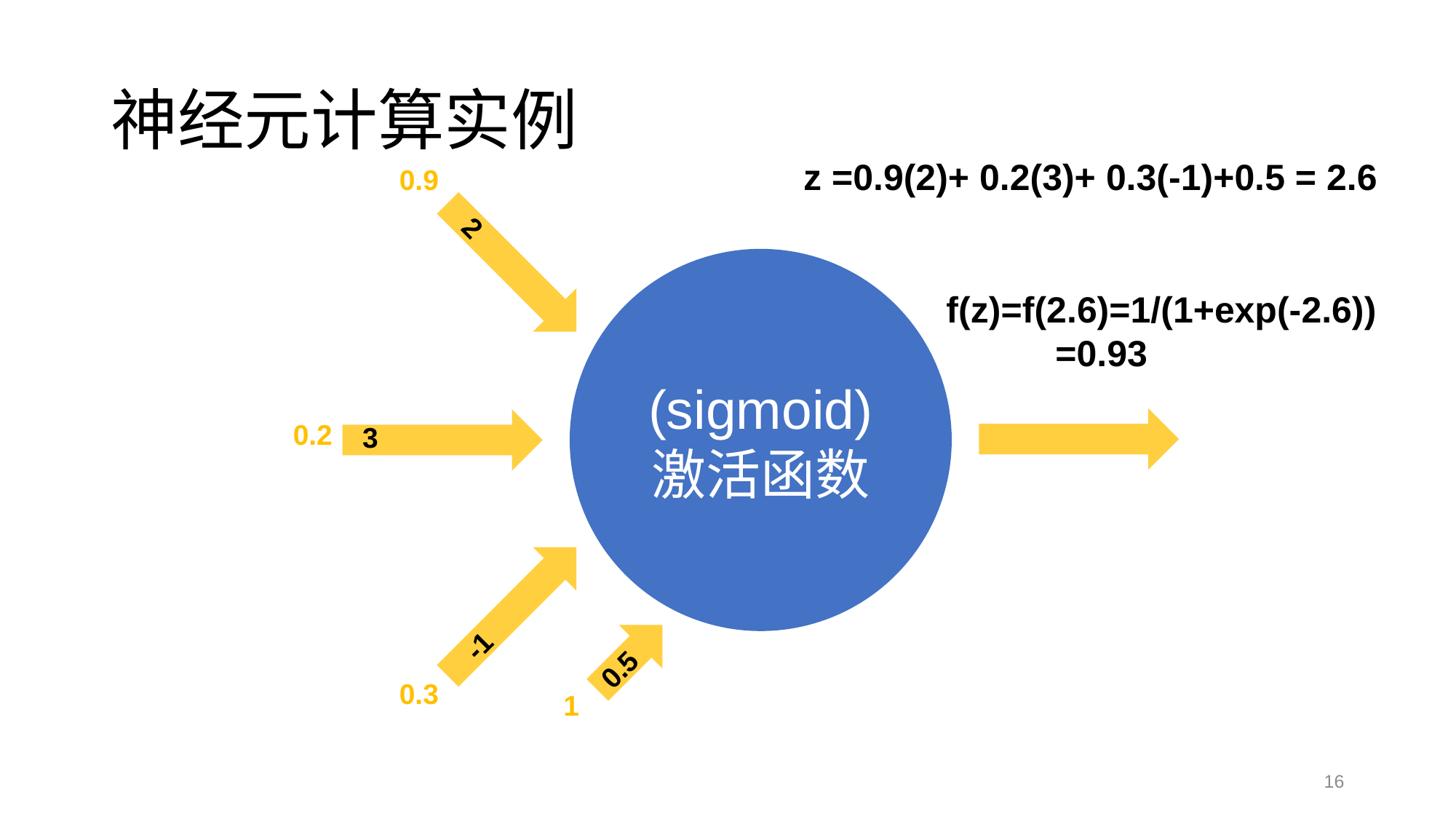

# 神经元计算实例
z =0.9(2)+ 0.2(3)+ 0.3(-1)+0.5 = 2.6
0.9
2

(sigmoid)
激活函数
f(z)=f(2.6)=1/(1+exp(-2.6))
	=0.93

0.2
3

-1

0.5
0.3
1
16